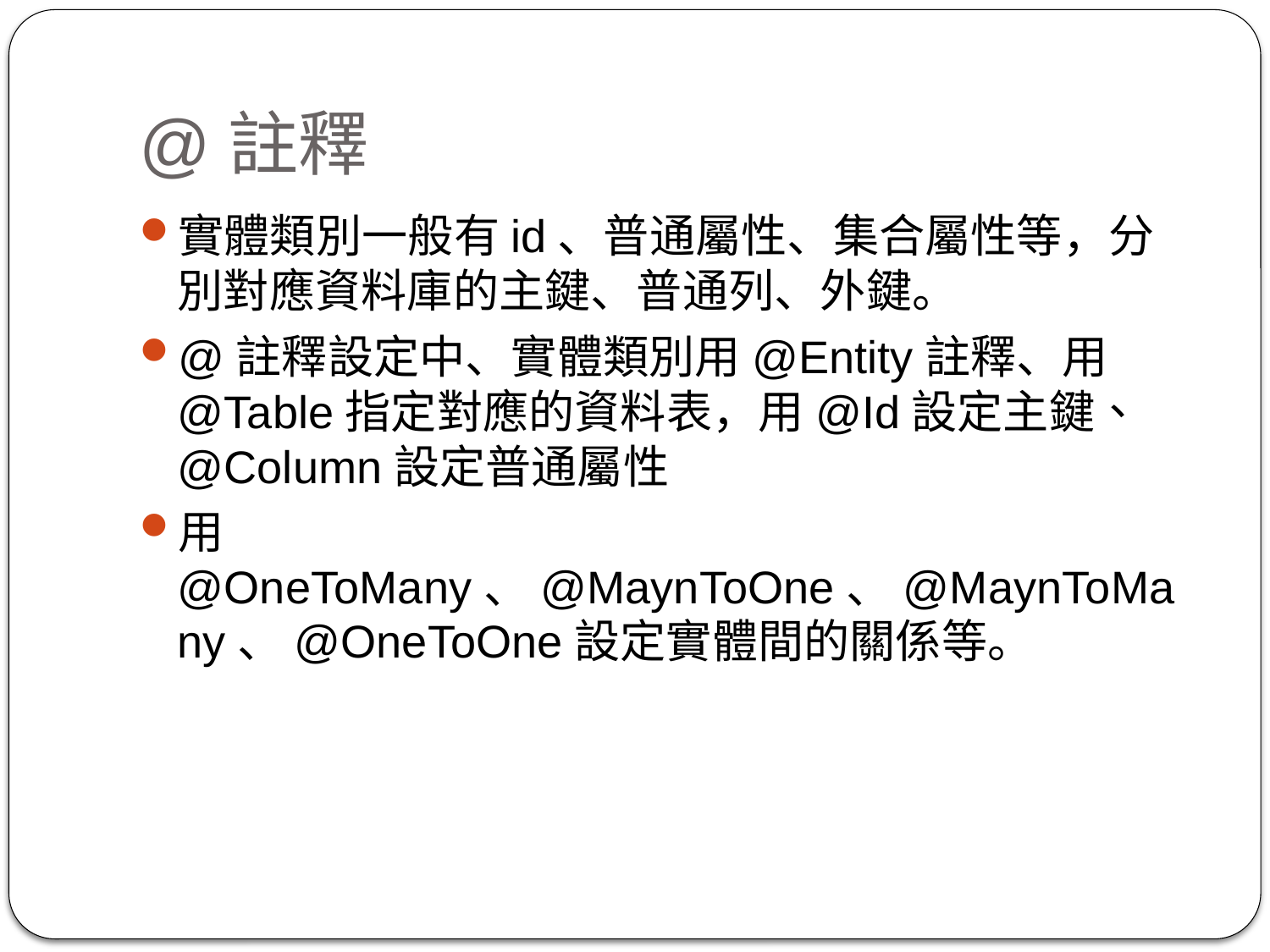

# @註釋
實體類別一般有id、普通屬性、集合屬性等，分別對應資料庫的主鍵、普通列、外鍵。
@註釋設定中、實體類別用@Entity註釋、用@Table指定對應的資料表，用@Id設定主鍵、@Column設定普通屬性
用@OneToMany、@MaynToOne、@MaynToMany、@OneToOne設定實體間的關係等。